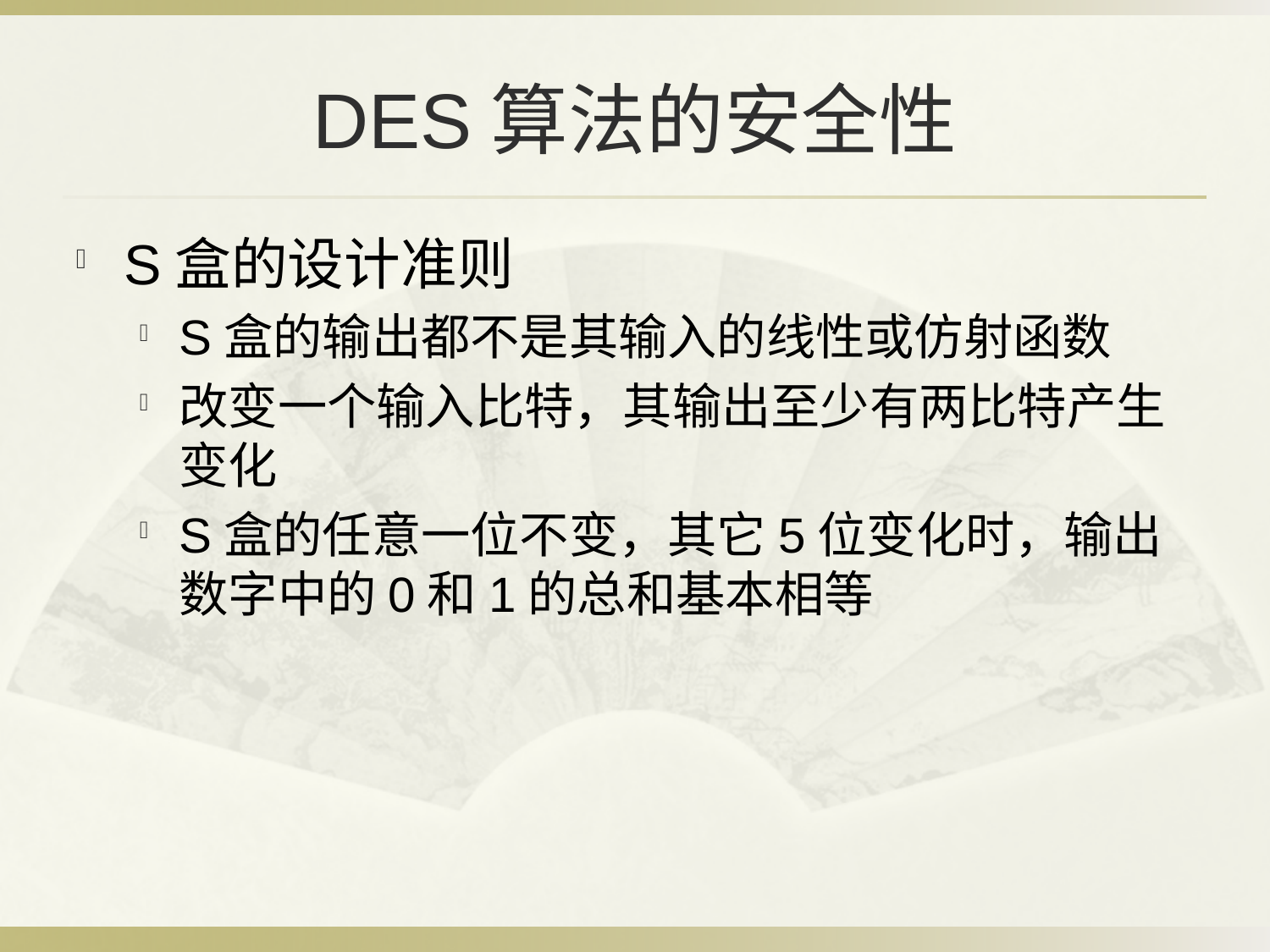

# DES算法的安全性
S盒的设计准则
S盒的输出都不是其输入的线性或仿射函数
改变一个输入比特，其输出至少有两比特产生变化
S盒的任意一位不变，其它5位变化时，输出数字中的0和1的总和基本相等